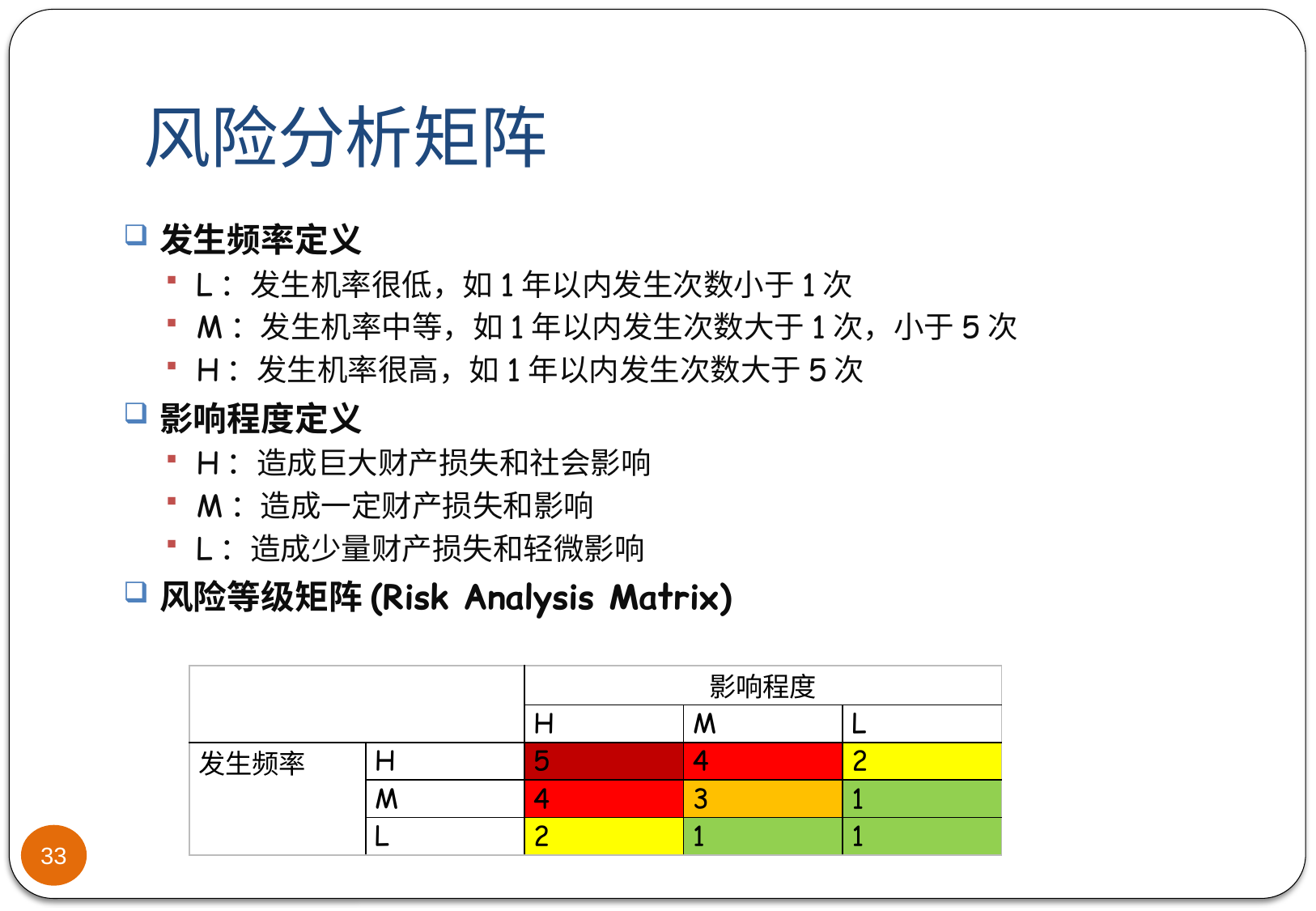

# 风险分析矩阵
发生频率定义
L：发生机率很低，如1年以内发生次数小于1次
M：发生机率中等，如1年以内发生次数大于1次，小于5次
H：发生机率很高，如1年以内发生次数大于5次
影响程度定义
H：造成巨大财产损失和社会影响
M：造成一定财产损失和影响
L：造成少量财产损失和轻微影响
风险等级矩阵(Risk Analysis Matrix)
|  |  | 影响程度 |  |  |
| --- | --- | --- | --- | --- |
|  |  | H | M | L |
| 发生频率 | H | 5 | 4 | 2 |
|  | M | 4 | 3 | 1 |
|  | L | 2 | 1 | 1 |
33